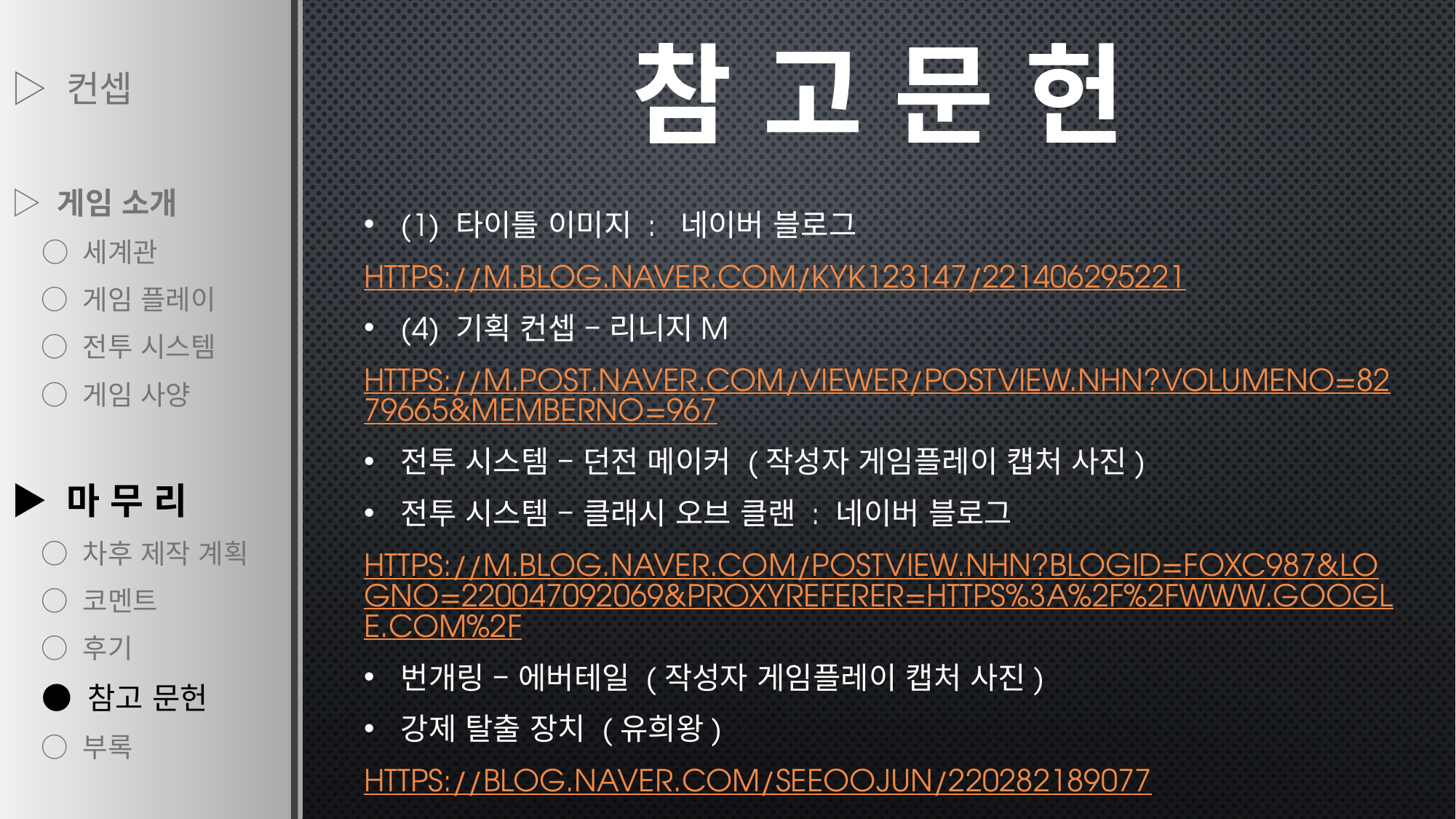

▷ 컨셉

▷ 게임 소개
    ○ 세계관
    ○ 게임 플레이
    ○ 전투 시스템
    ○ 게임 사양

▶ 마 무 리
    ○ 차후 제작 계획
    ○ 코멘트
    ○ 후기
    ● 참고 문헌
    ○ 부록

참 고 문 헌
(1) 타이틀 이미지 :  네이버 블로그
https://m.blog.naver.com/kyk123147/221406295221
(4) 기획 컨셉 – 리니지m
https://m.post.naver.com/viewer/postView.nhn?volumeNo=8279665&memberNo=967
전투 시스템 – 던전 메이커 (작성자 게임플레이 캡처 사진)
전투 시스템 – 클래시 오브 클랜 : 네이버 블로그
https://m.blog.naver.com/PostView.nhn?blogId=foxc987&logNo=220047092069&proxyReferer=https%3A%2F%2Fwww.google.com%2F
번개링 – 에버테일 (작성자 게임플레이 캡처 사진)
강제 탈출 장치 (유희왕)
https://blog.naver.com/seeoojun/220282189077